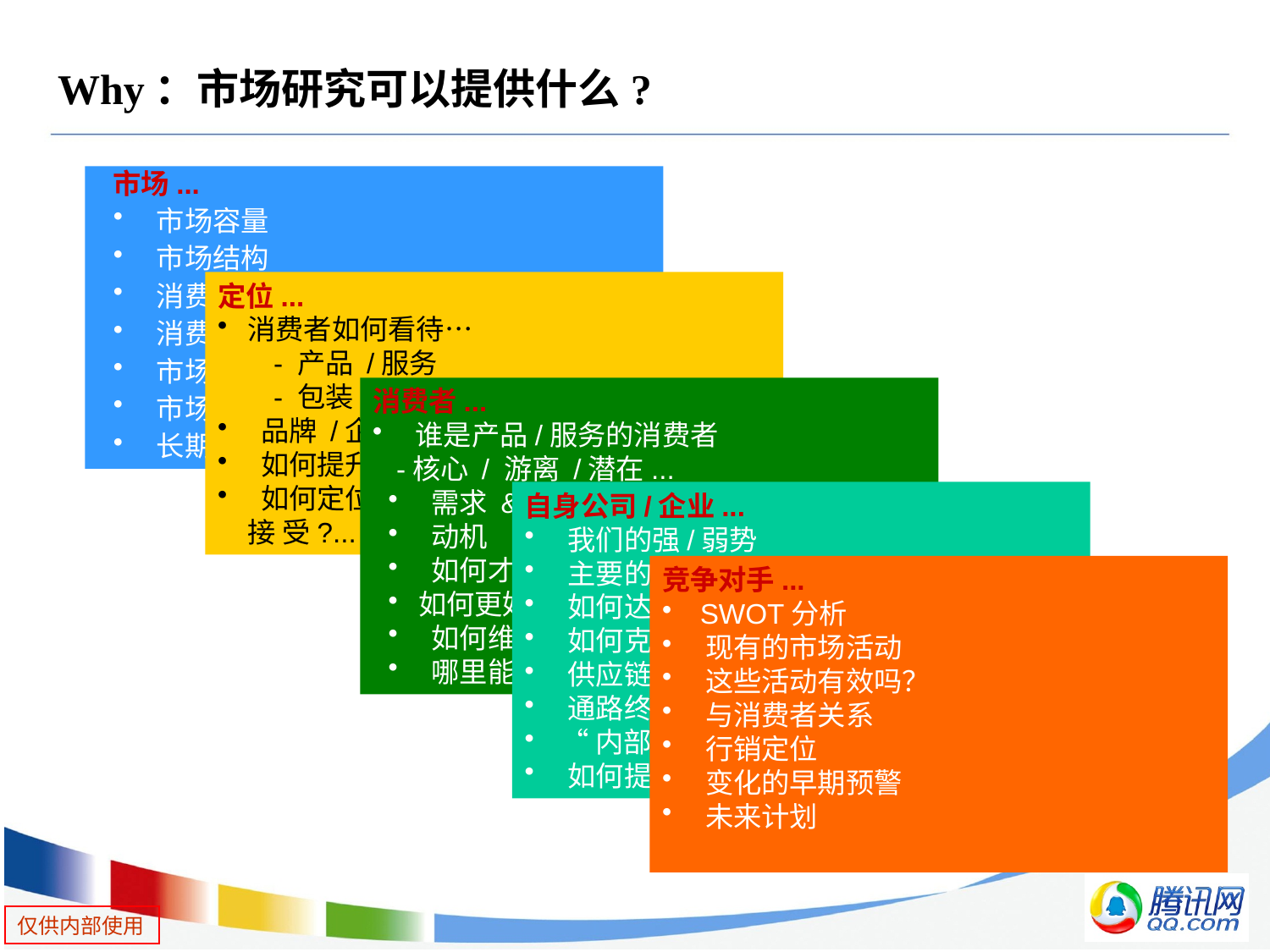

# Why：市场研究可以提供什么?
市场...
 市场容量
 市场结构
 消费者细分
 消费者期望/需求
 市场分额
 市场短期变化
 长期演化趋势
定位...
消费者如何看待…
   - 产品 /服务
   - 包装,价格,广告 等.
 品牌 /企业形象
 如何提升产品形象?
 如何定位，才能使新产品被消费者更易于接 受?...
消费者...
 谁是产品/服务的消费者
 -核心 / 游离 /潜在...
 需求 & 期望
 动机
 如何才能被满足
如何更好和他们沟通
 如何维持他们的忠诚
 哪里能找到更多消费者
自身公司/企业...
 我们的强/弱势
 主要的市场机会
 如何达到它们
 如何克服威胁
 供应链
 通路终端
 “内部顾客"
 如何提升系统的效率?
竞争对手...
 SWOT分析
 现有的市场活动
 这些活动有效吗？
 与消费者关系
 行销定位
 变化的早期预警
 未来计划